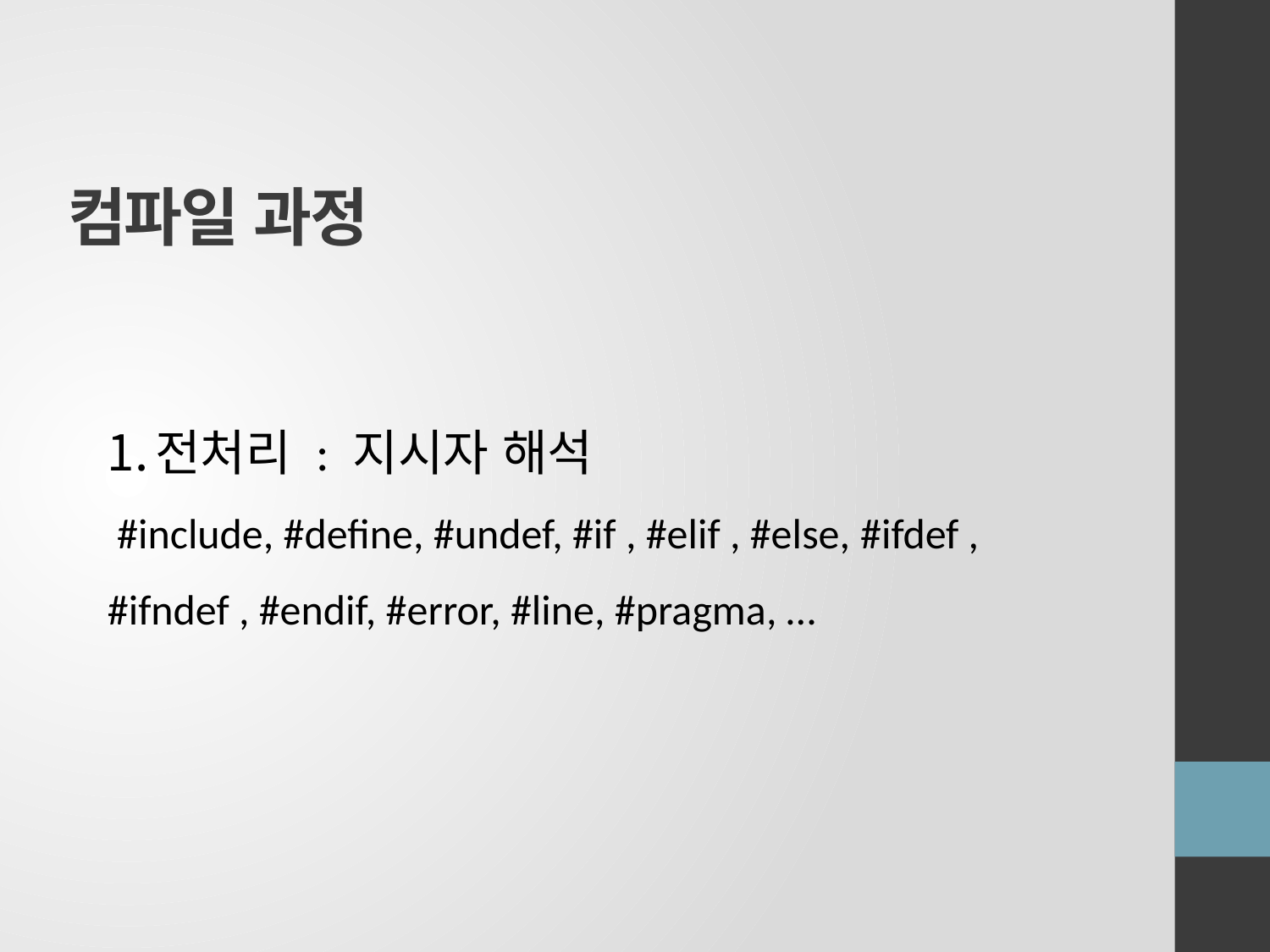

# 컴파일 과정
전처리 : 지시자 해석
 #include, #define, #undef, #if , #elif , #else, #ifdef , #ifndef , #endif, #error, #line, #pragma, …